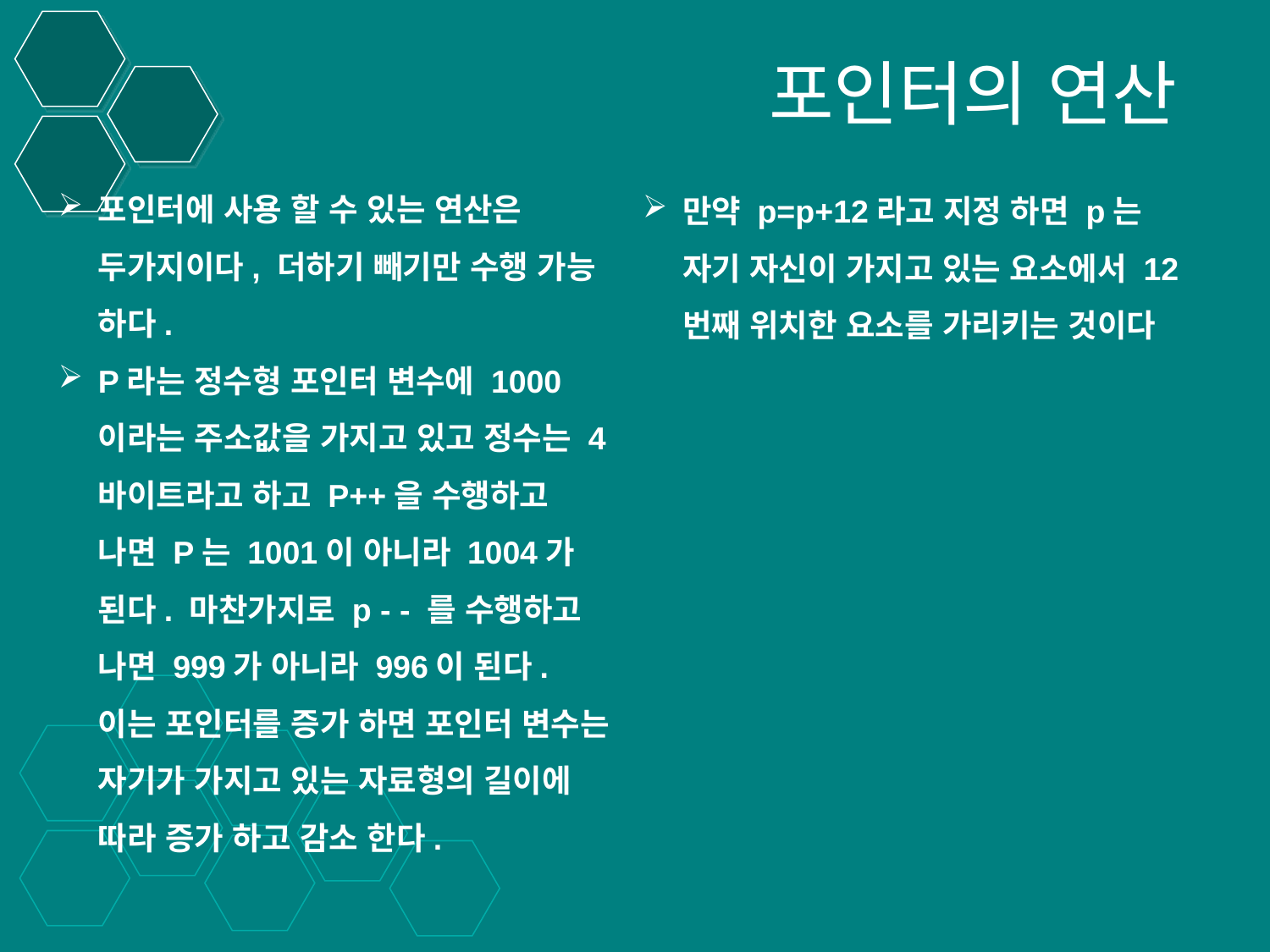

# 포인터의 연산
포인터에 사용 할 수 있는 연산은 두가지이다, 더하기 빼기만 수행 가능 하다.
P라는 정수형 포인터 변수에 1000 이라는 주소값을 가지고 있고 정수는 4바이트라고 하고 P++을 수행하고 나면 P는 1001이 아니라 1004가 된다. 마찬가지로 p - - 를 수행하고 나면 999가 아니라 996이 된다. 이는 포인터를 증가 하면 포인터 변수는 자기가 가지고 있는 자료형의 길이에 따라 증가 하고 감소 한다.
만약 p=p+12라고 지정 하면 p는 자기 자신이 가지고 있는 요소에서 12번째 위치한 요소를 가리키는 것이다